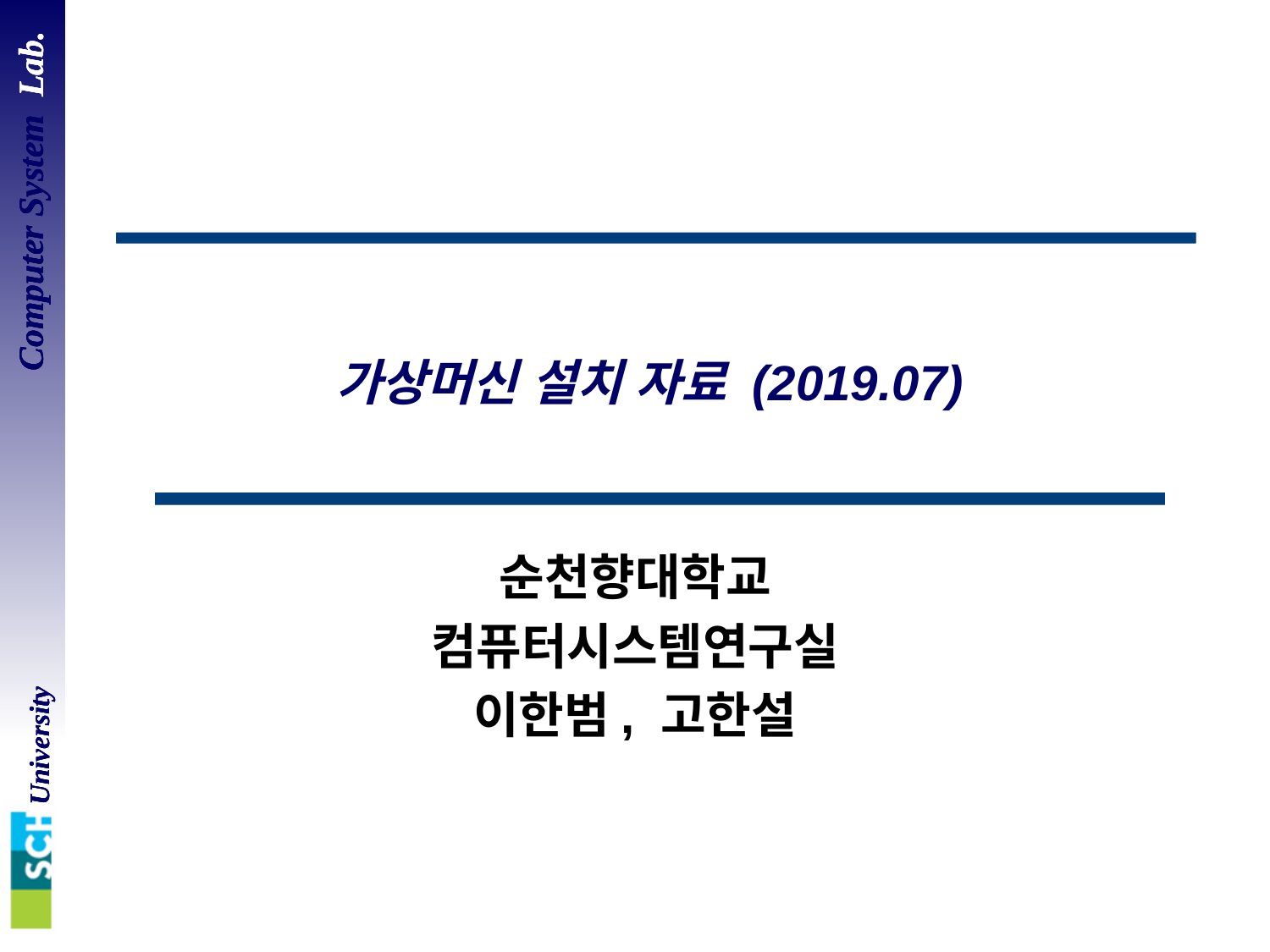

# 가상머신 설치 자료 (2019.07)
순천향대학교
컴퓨터시스템연구실
이한범, 고한설